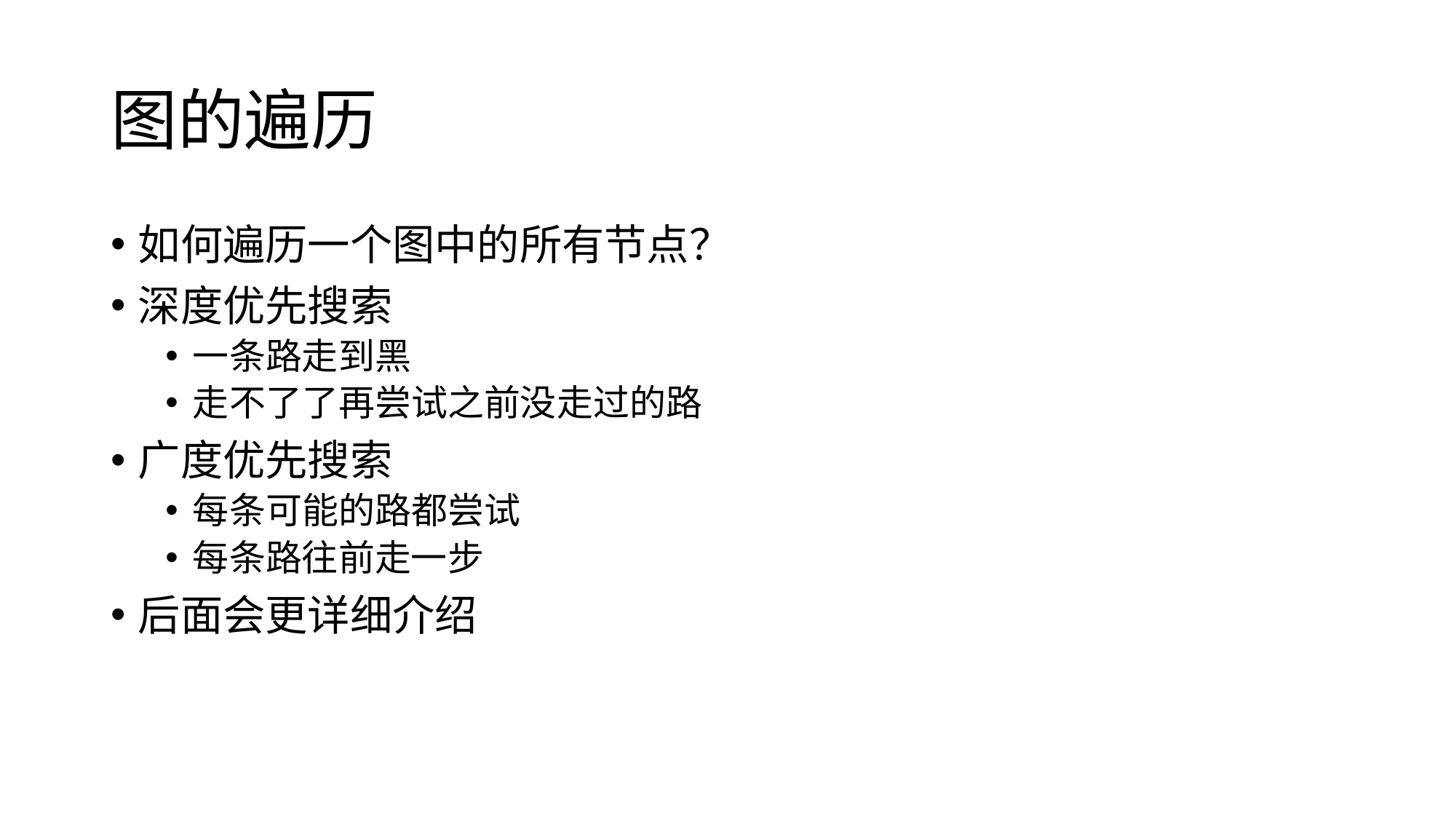

# 图的遍历
如何遍历一个图中的所有节点？
深度优先搜索
一条路走到黑
走不了了再尝试之前没走过的路
广度优先搜索
每条可能的路都尝试
每条路往前走一步
后面会更详细介绍